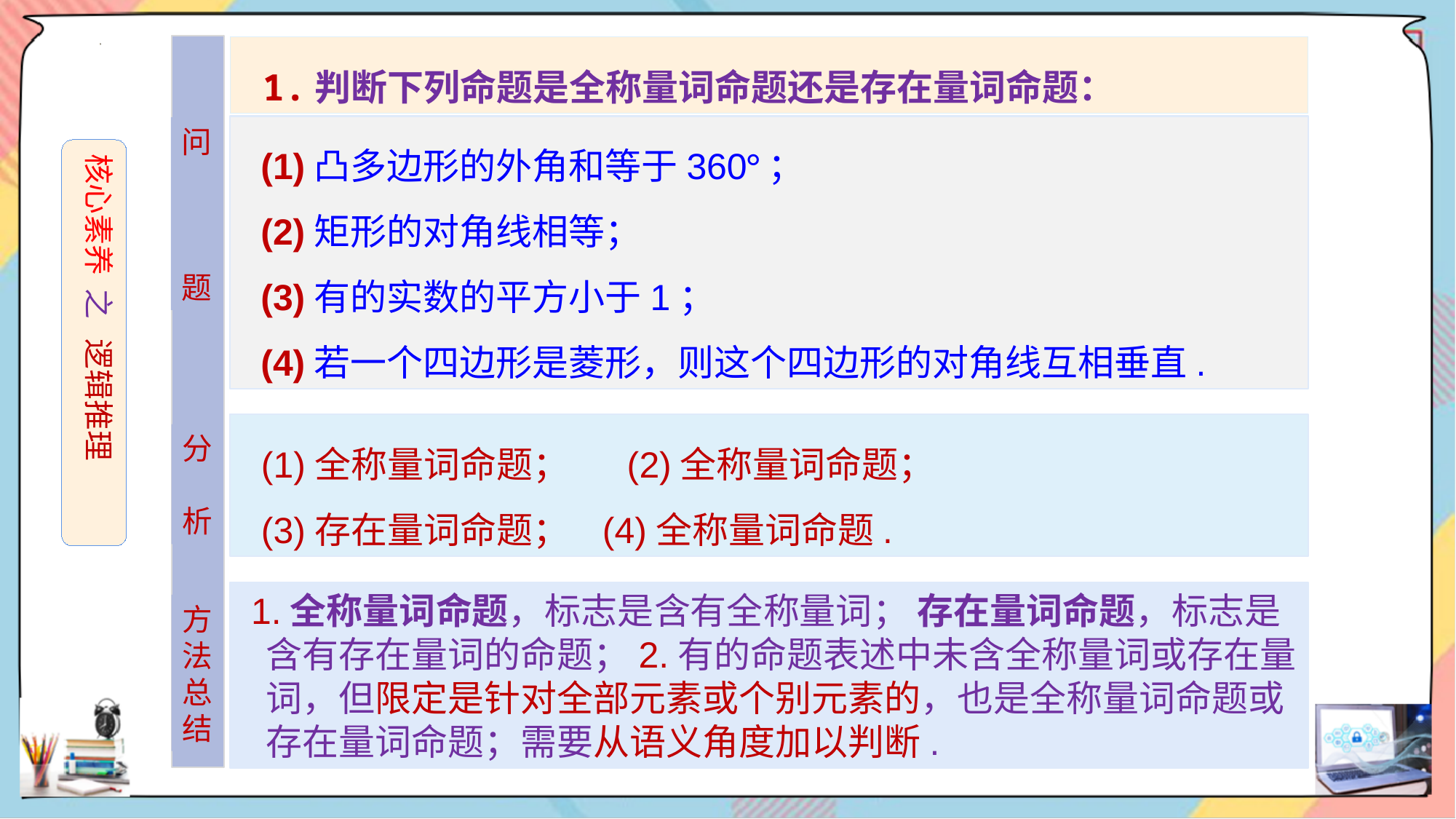

1.判断下列命题是全称量词命题还是存在量词命题：
  (1)凸多边形的外角和等于360°；
  (2)矩形的对角线相等；
  (3)有的实数的平方小于1；
  (4)若一个四边形是菱形，则这个四边形的对角线互相垂直.
问

题
核心素养  之   逻辑推理
  (1)全称量词命题；      (2)全称量词命题；
  (3)存在量词命题；   (4)全称量词命题.
分

析
 1.全称量词命题，标志是含有全称量词； 存在量词命题，标志是
  含有存在量词的命题；2.有的命题表述中未含全称量词或存在量
  词，但限定是针对全部元素或个别元素的，也是全称量词命题或
  存在量词命题；需要从语义角度加以判断.
方法总结